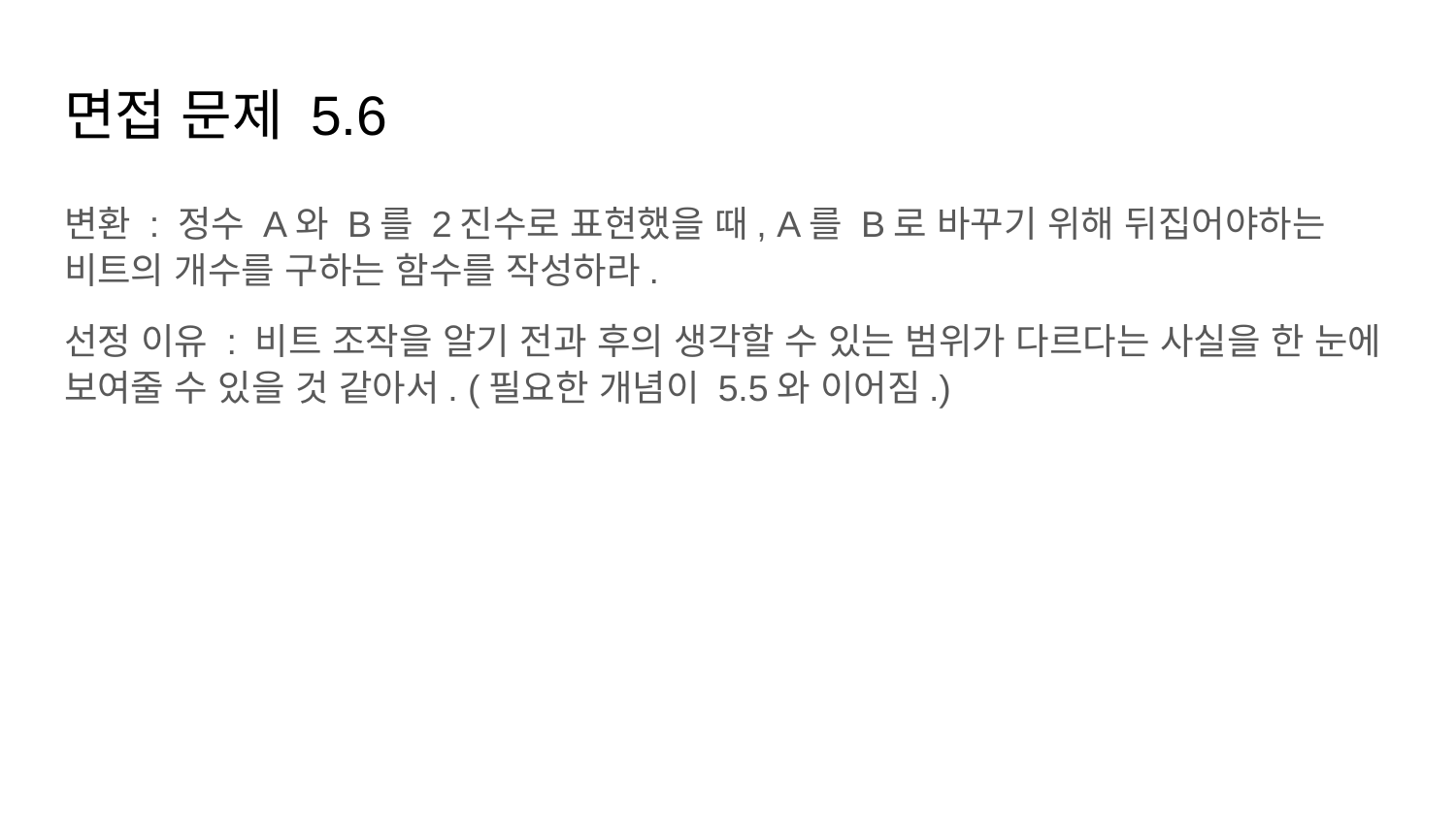

# 면접 문제 5.6
변환 : 정수 A와 B를 2진수로 표현했을 때, A를 B로 바꾸기 위해 뒤집어야하는 비트의 개수를 구하는 함수를 작성하라.
선정 이유 : 비트 조작을 알기 전과 후의 생각할 수 있는 범위가 다르다는 사실을 한 눈에 보여줄 수 있을 것 같아서. (필요한 개념이 5.5와 이어짐.)